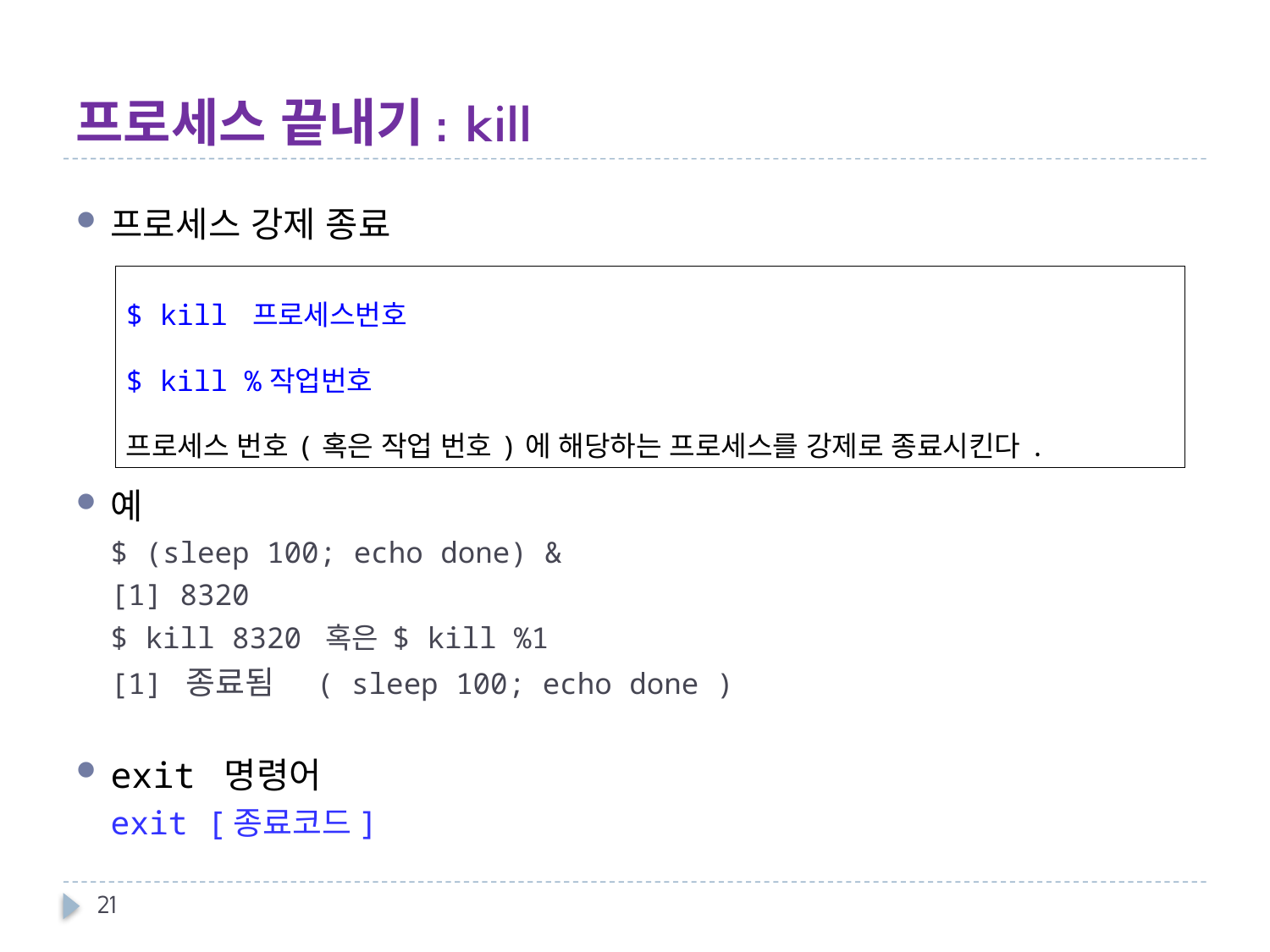

# 프로세스 끝내기: kill
프로세스 강제 종료

예
$ (sleep 100; echo done) &
[1] 8320
$ kill 8320 혹은 $ kill %1
[1] 종료됨    ( sleep 100; echo done )

exit 명령어
exit [종료코드]

| $ kill 프로세스번호 $ kill %작업번호 프로세스 번호(혹은 작업 번호)에 해당하는 프로세스를 강제로 종료시킨다. |
| --- |
21